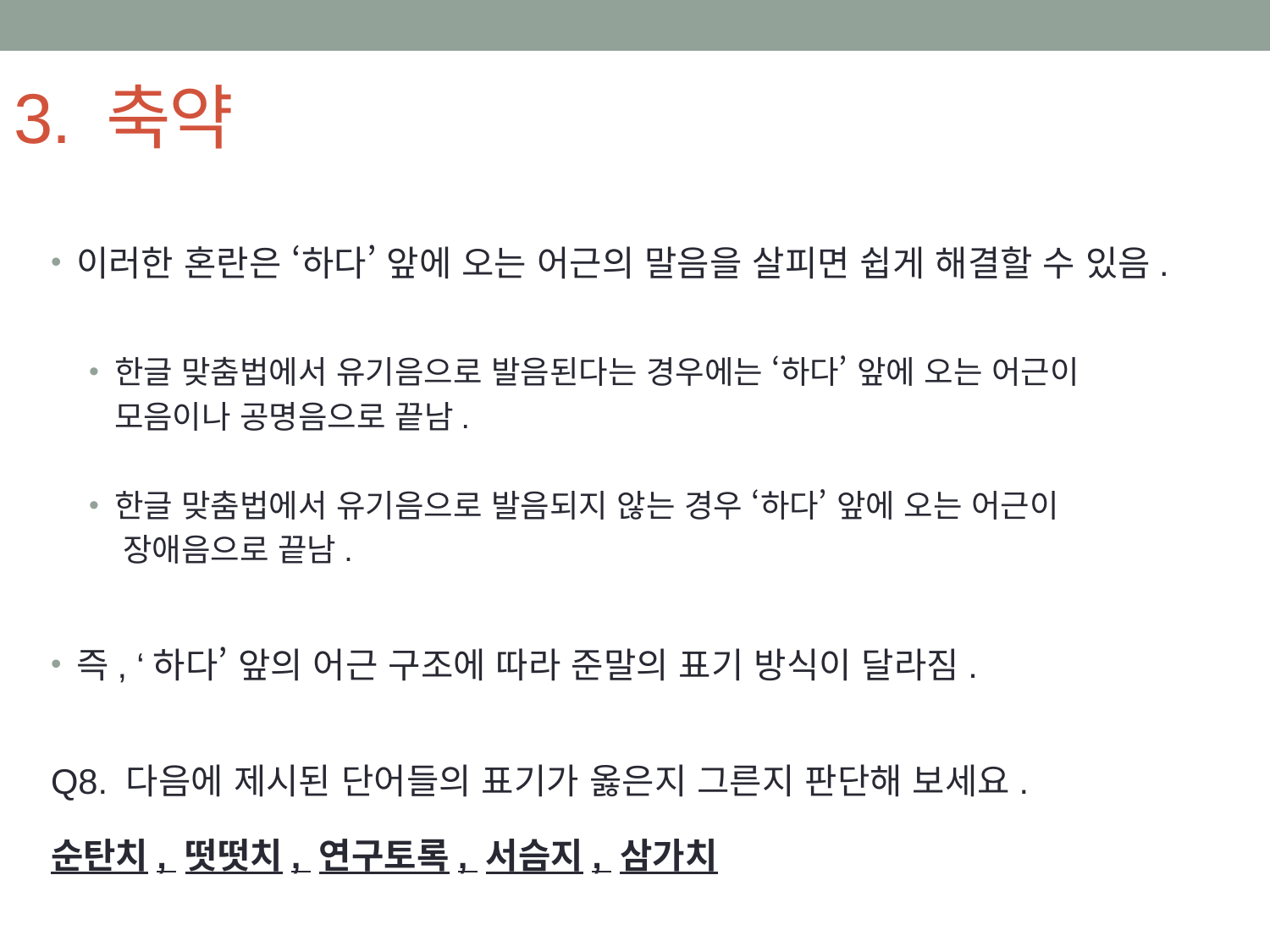

# 3. 축약

이러한 혼란은 ‘하다’ 앞에 오는 어근의 말음을 살피면 쉽게 해결할 수 있음.

한글 맞춤법에서 유기음으로 발음된다는 경우에는 ‘하다’ 앞에 오는 어근이
  모음이나 공명음으로 끝남.

한글 맞춤법에서 유기음으로 발음되지 않는 경우 ‘하다’ 앞에 오는 어근이
   장애음으로 끝남.

즉, ‘하다’ 앞의 어근 구조에 따라 준말의 표기 방식이 달라짐.

Q8. 다음에 제시된 단어들의 표기가 옳은지 그른지 판단해 보세요.

순탄치, 떳떳치, 연구토록, 서슴지, 삼가치